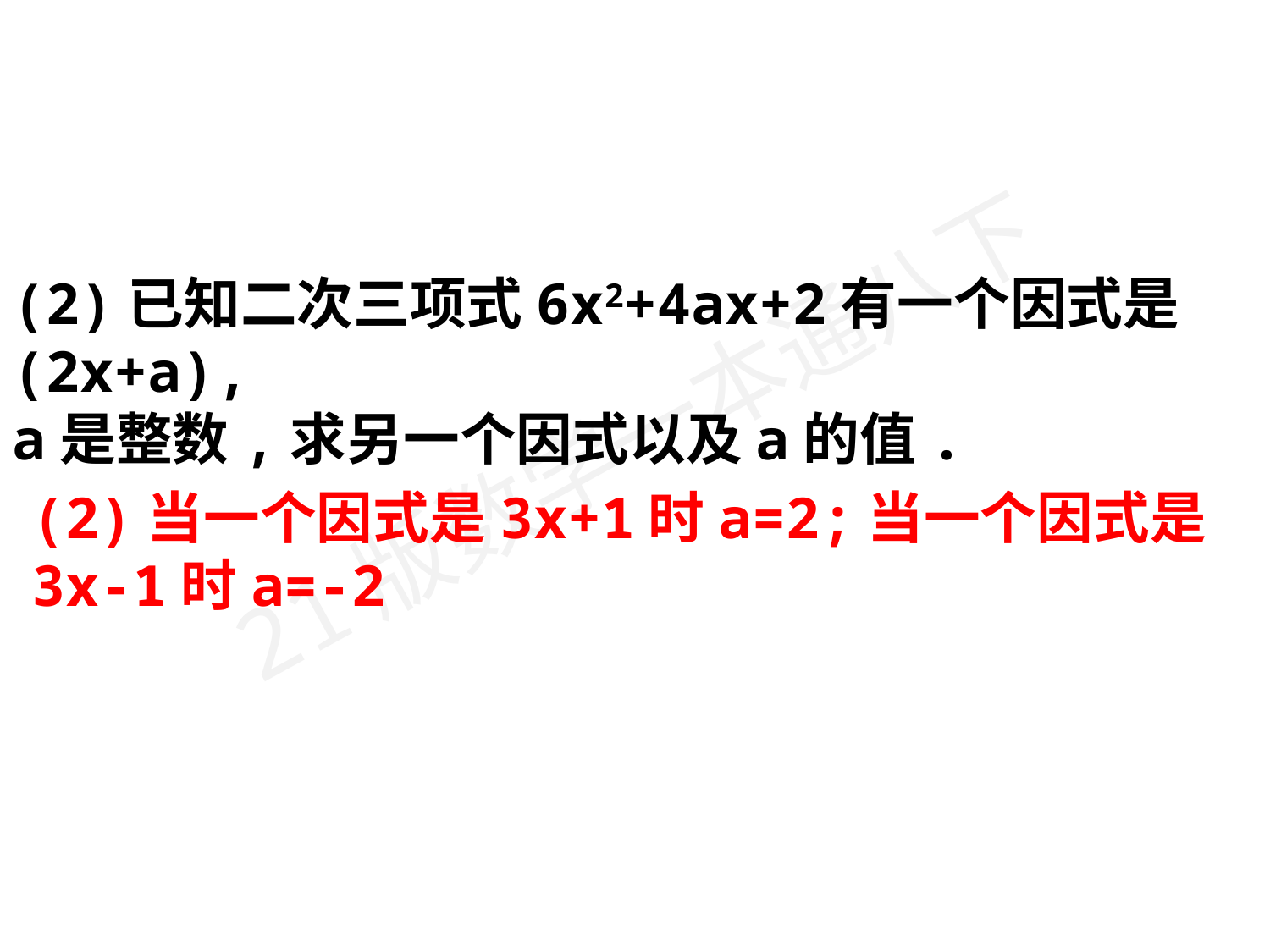

(2)已知二次三项式6x2+4ax+2有一个因式是(2x+a),
a是整数,求另一个因式以及a的值.
(2)当一个因式是3x+1时a=2;当一个因式是3x-1时a=-2